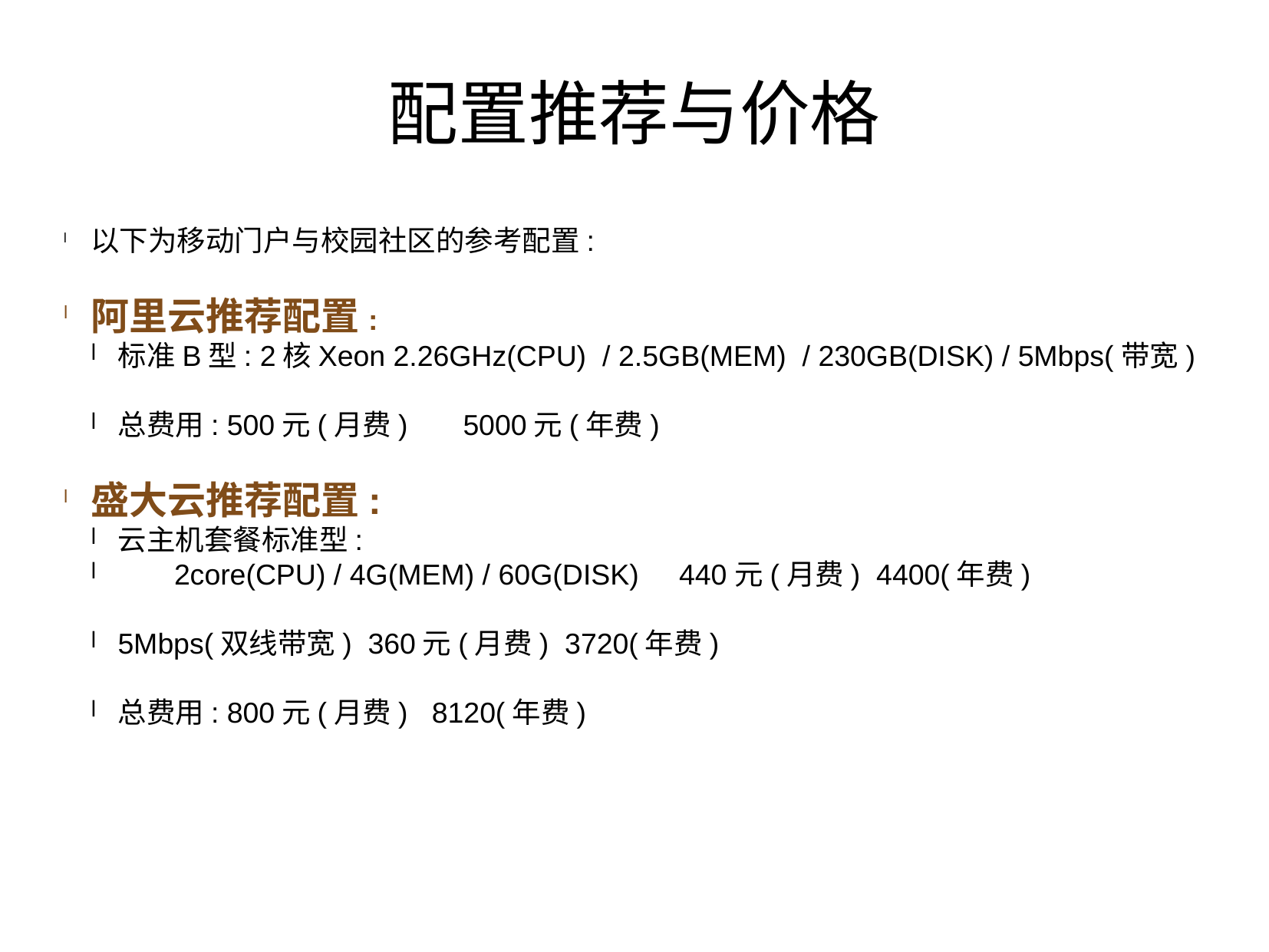

配置推荐与价格
以下为移动门户与校园社区的参考配置:

阿里云推荐配置:
标准B型: 2核Xeon 2.26GHz(CPU)  / 2.5GB(MEM)  / 230GB(DISK) / 5Mbps(带宽)

总费用: 500元(月费) 	5000元(年费)

盛大云推荐配置:
云主机套餐标准型:
       2core(CPU) / 4G(MEM) / 60G(DISK)     440元(月费)  4400(年费)

5Mbps(双线带宽)  360元(月费)  3720(年费)

总费用: 800元(月费)   8120(年费)